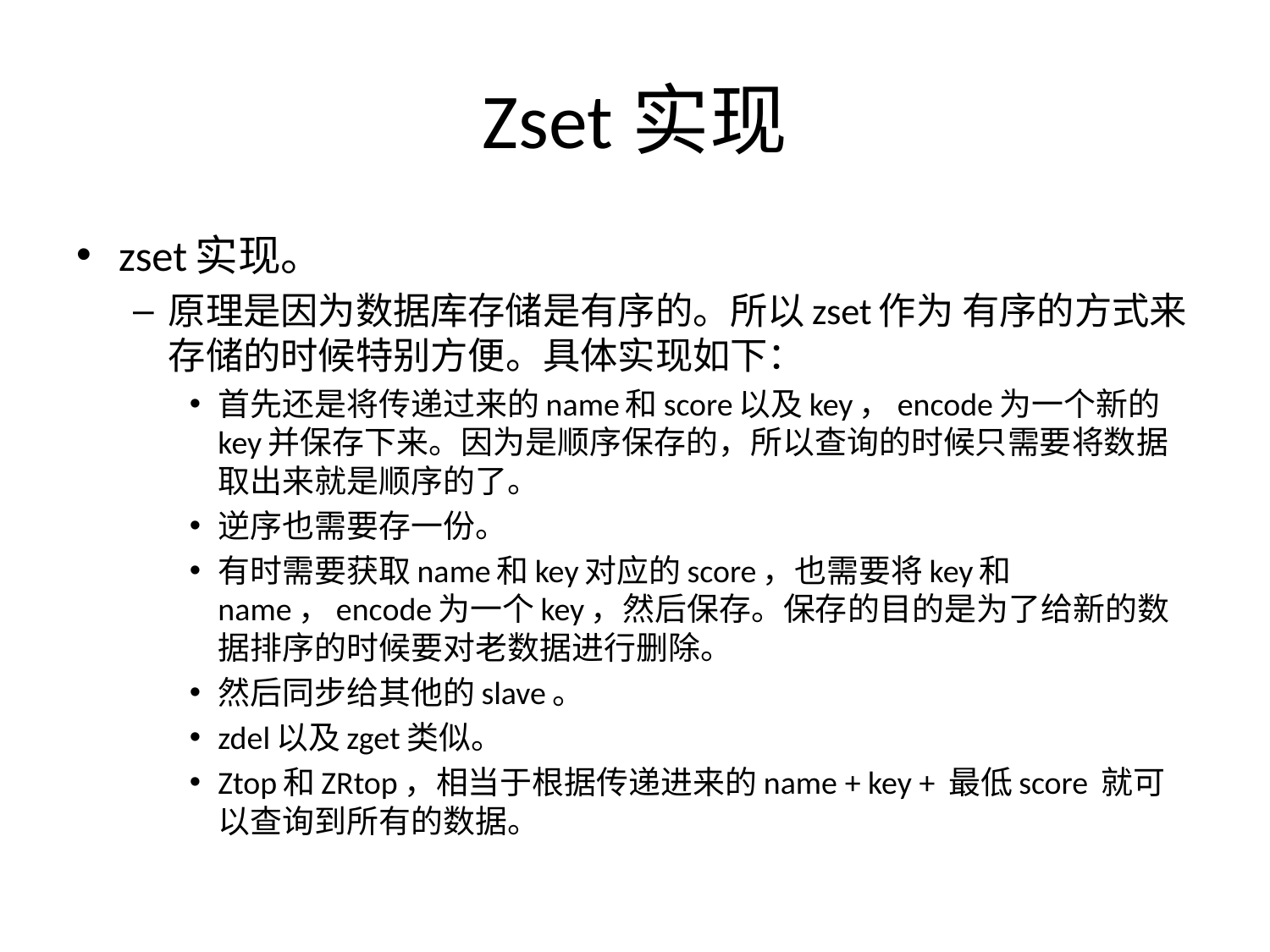

# Zset实现
zset实现。
原理是因为数据库存储是有序的。所以zset作为 有序的方式来存储的时候特别方便。具体实现如下：
首先还是将传递过来的name和score以及key，encode为一个新的key并保存下来。因为是顺序保存的，所以查询的时候只需要将数据取出来就是顺序的了。
逆序也需要存一份。
有时需要获取name和key对应的score，也需要将key和name，encode为一个key，然后保存。保存的目的是为了给新的数据排序的时候要对老数据进行删除。
然后同步给其他的slave。
zdel以及zget类似。
Ztop和ZRtop，相当于根据传递进来的name + key + 最低score 就可以查询到所有的数据。